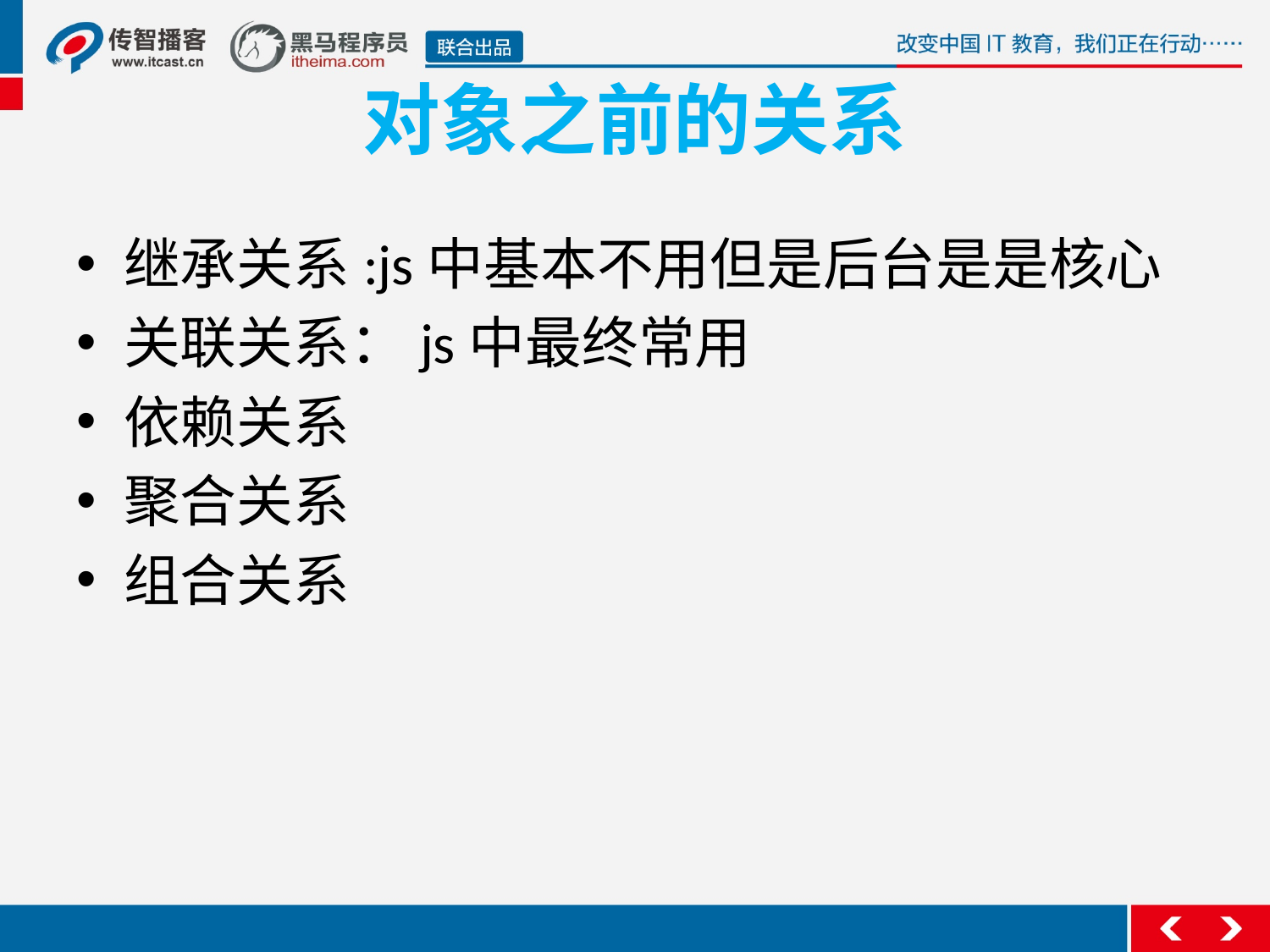

# 对象之前的关系
继承关系:js中基本不用但是后台是是核心
关联关系：js中最终常用
依赖关系
聚合关系
组合关系